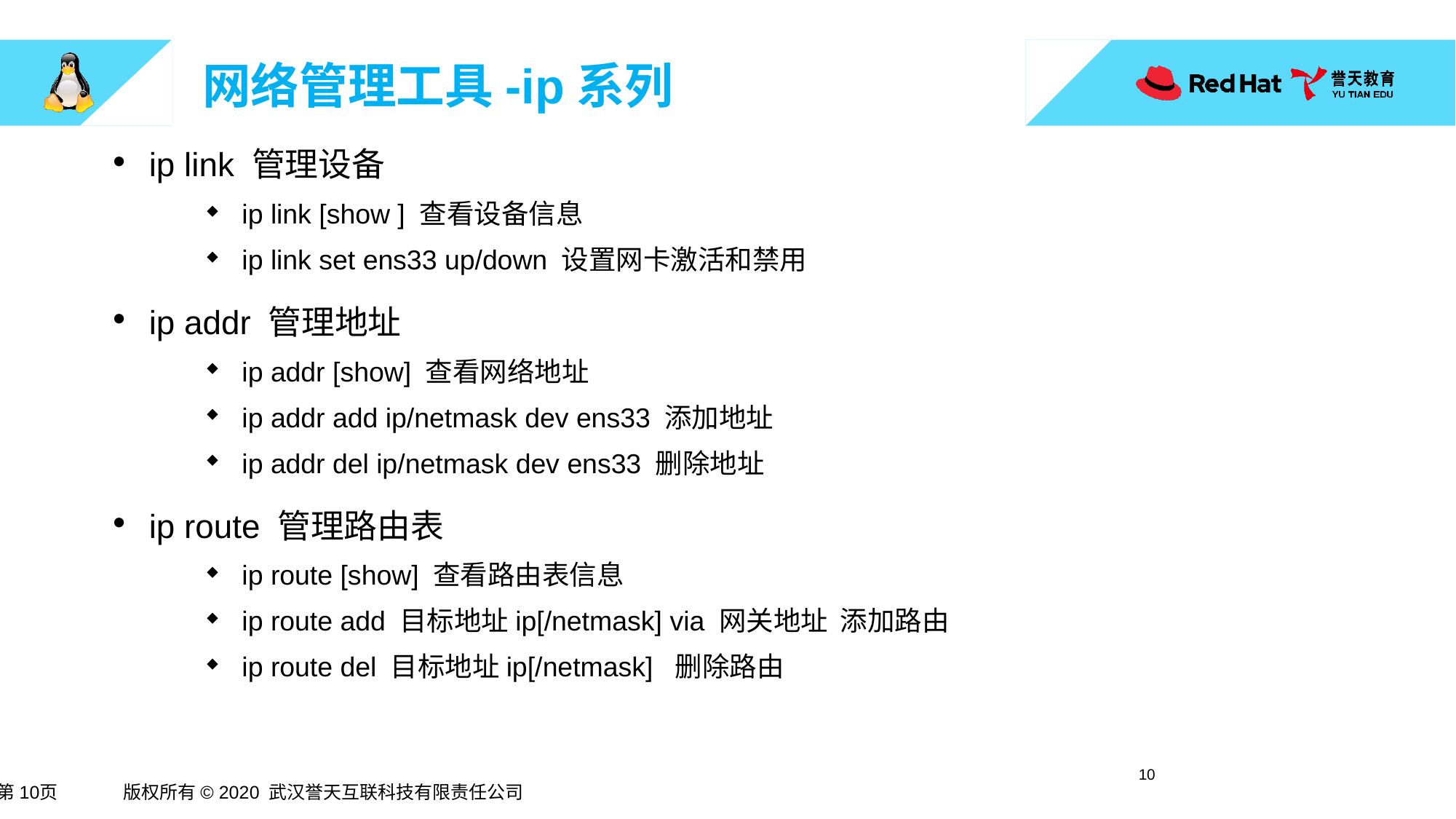

# 网络管理工具-ip系列
ip link 管理设备
ip link [show ] 查看设备信息
ip link set ens33 up/down 设置网卡激活和禁用
ip addr 管理地址
ip addr [show] 查看网络地址
ip addr add ip/netmask dev ens33 添加地址
ip addr del ip/netmask dev ens33 删除地址
ip route 管理路由表
ip route [show] 查看路由表信息
ip route add 目标地址ip[/netmask] via 网关地址  添加路由
ip route del 目标地址ip[/netmask]  删除路由

10